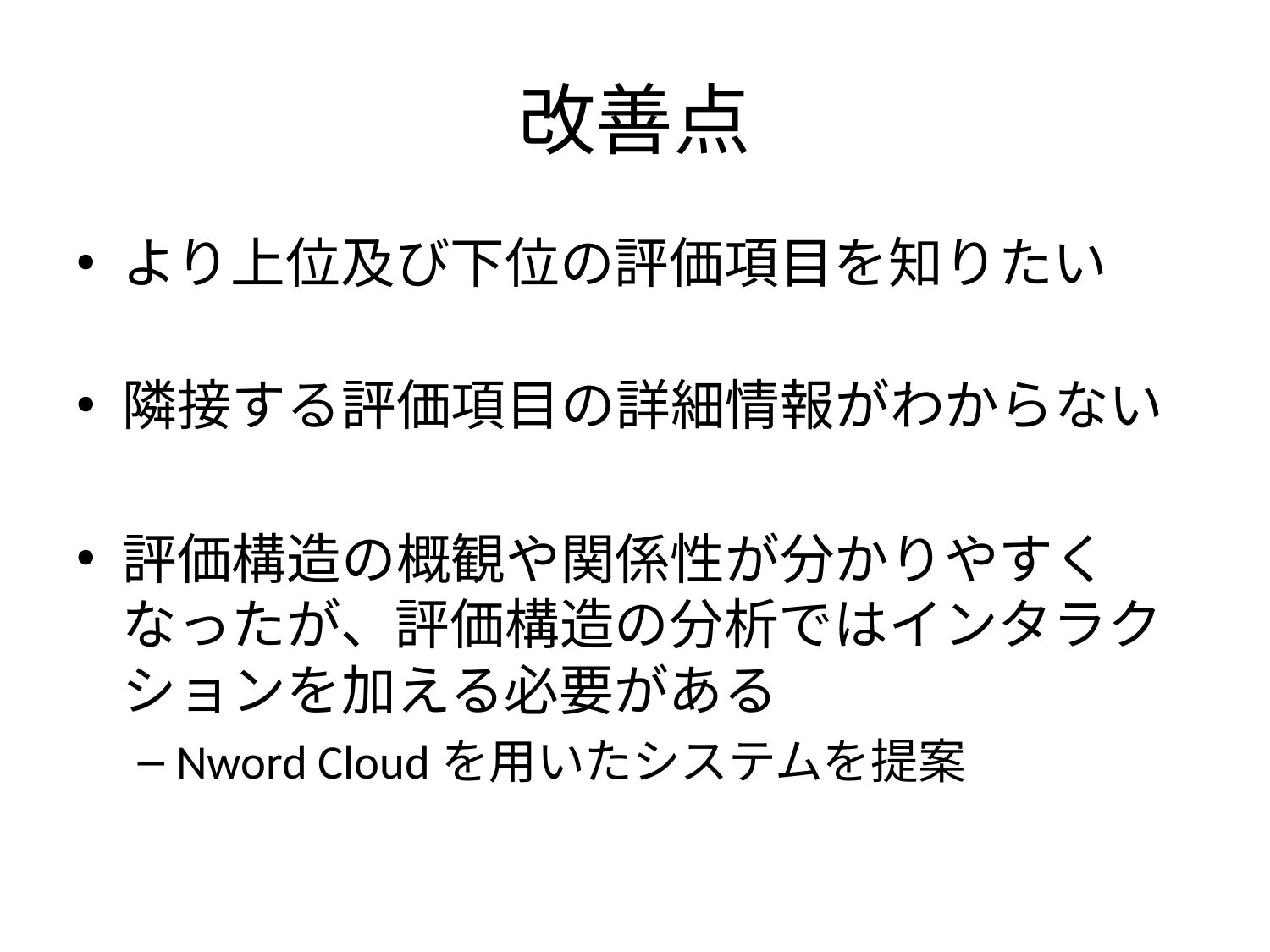

# 改善点
より上位及び下位の評価項目を知りたい
隣接する評価項目の詳細情報がわからない

評価構造の概観や関係性が分かりやすくなったが、評価構造の分析ではインタラクションを加える必要がある
Nword Cloudを用いたシステムを提案